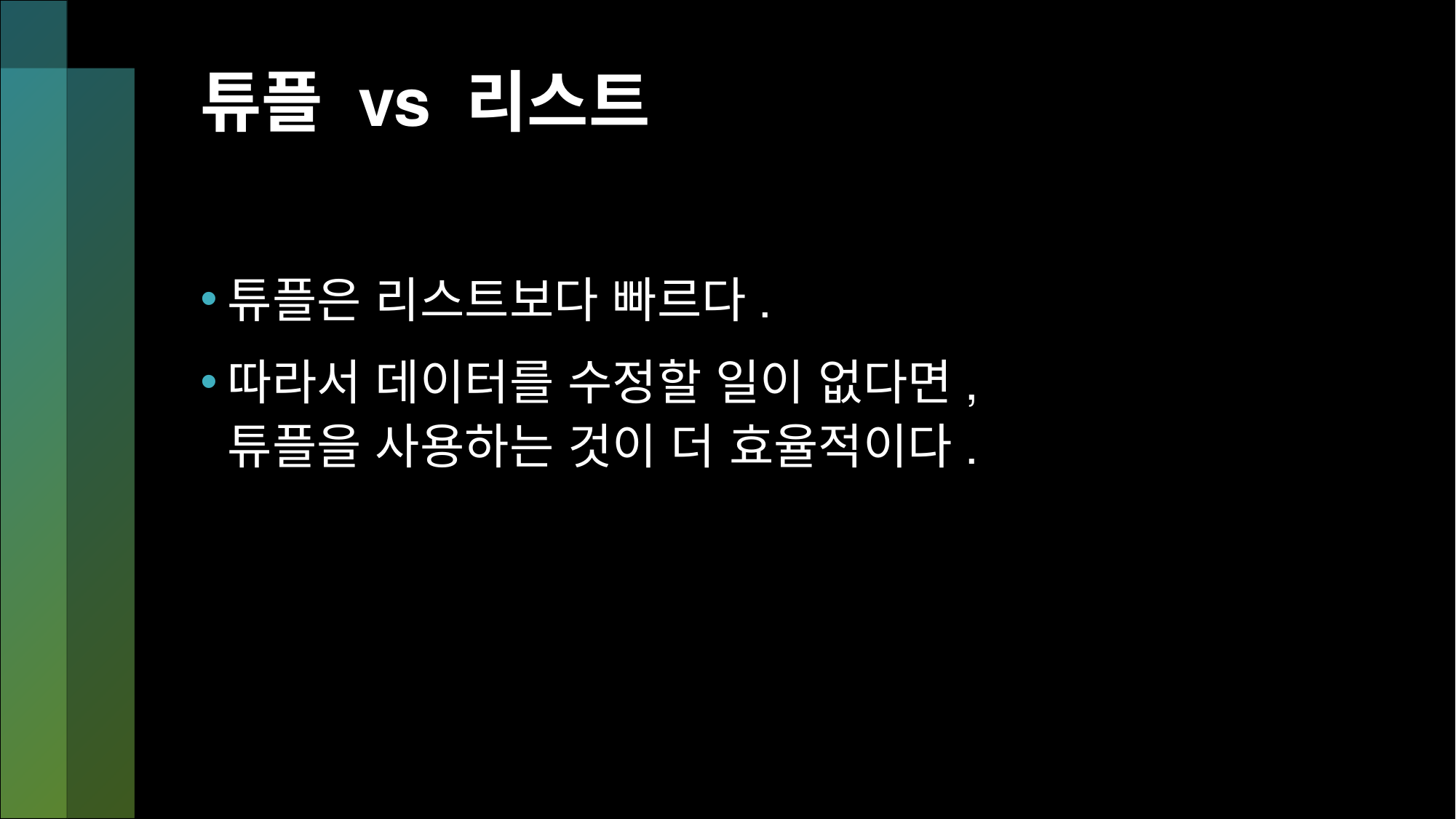

# 튜플 vs 리스트
튜플은 리스트보다 빠르다.
따라서 데이터를 수정할 일이 없다면,
튜플을 사용하는 것이 더 효율적이다.